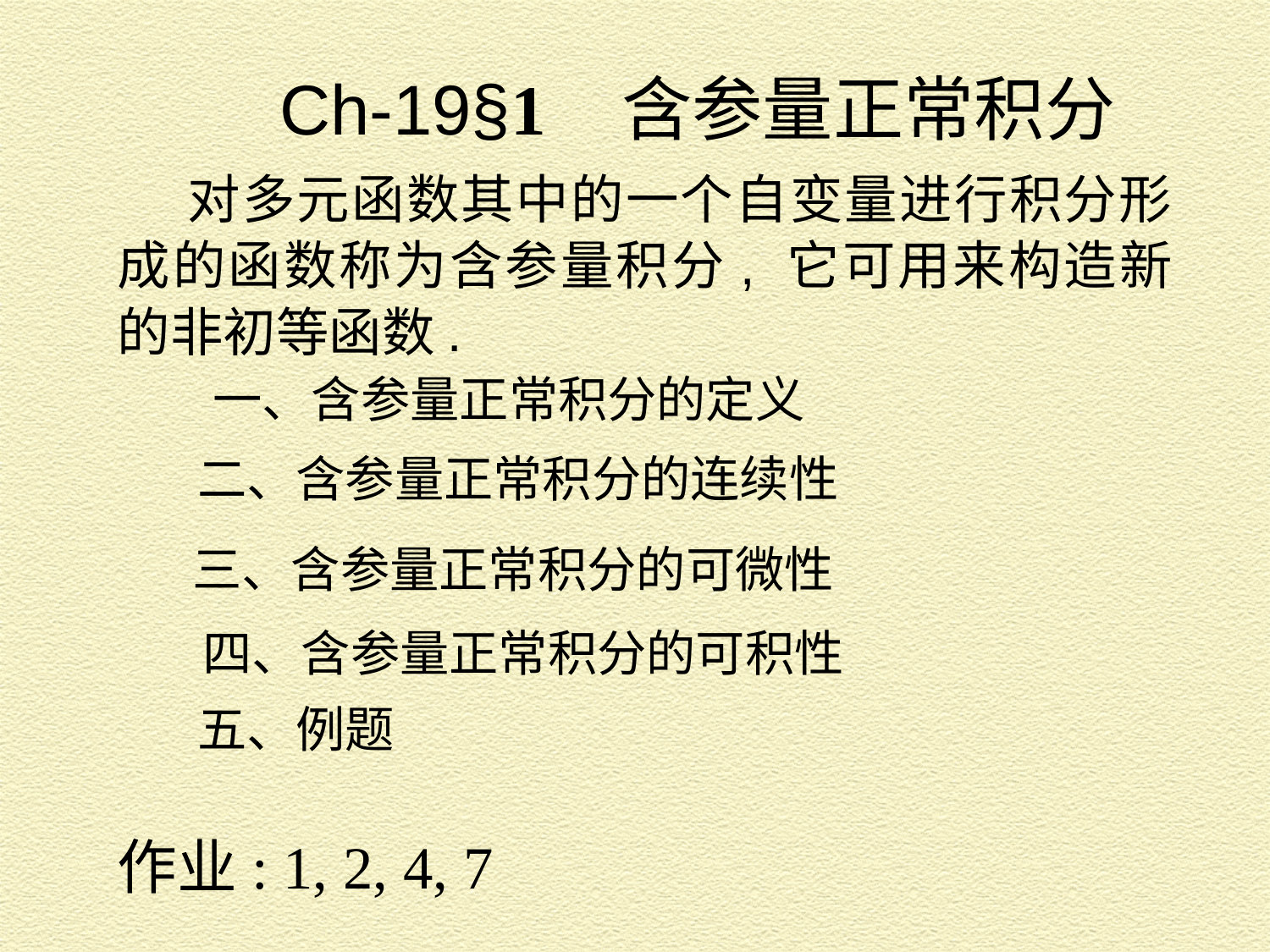

Ch-19§1   含参量正常积分
    对多元函数其中的一个自变量进行积分形成的函数称为含参量积分, 它可用来构造新的非初等函数.
一、含参量正常积分的定义
二、含参量正常积分的连续性
三、含参量正常积分的可微性
四、含参量正常积分的可积性
五、例题
作业: 1, 2, 4, 7